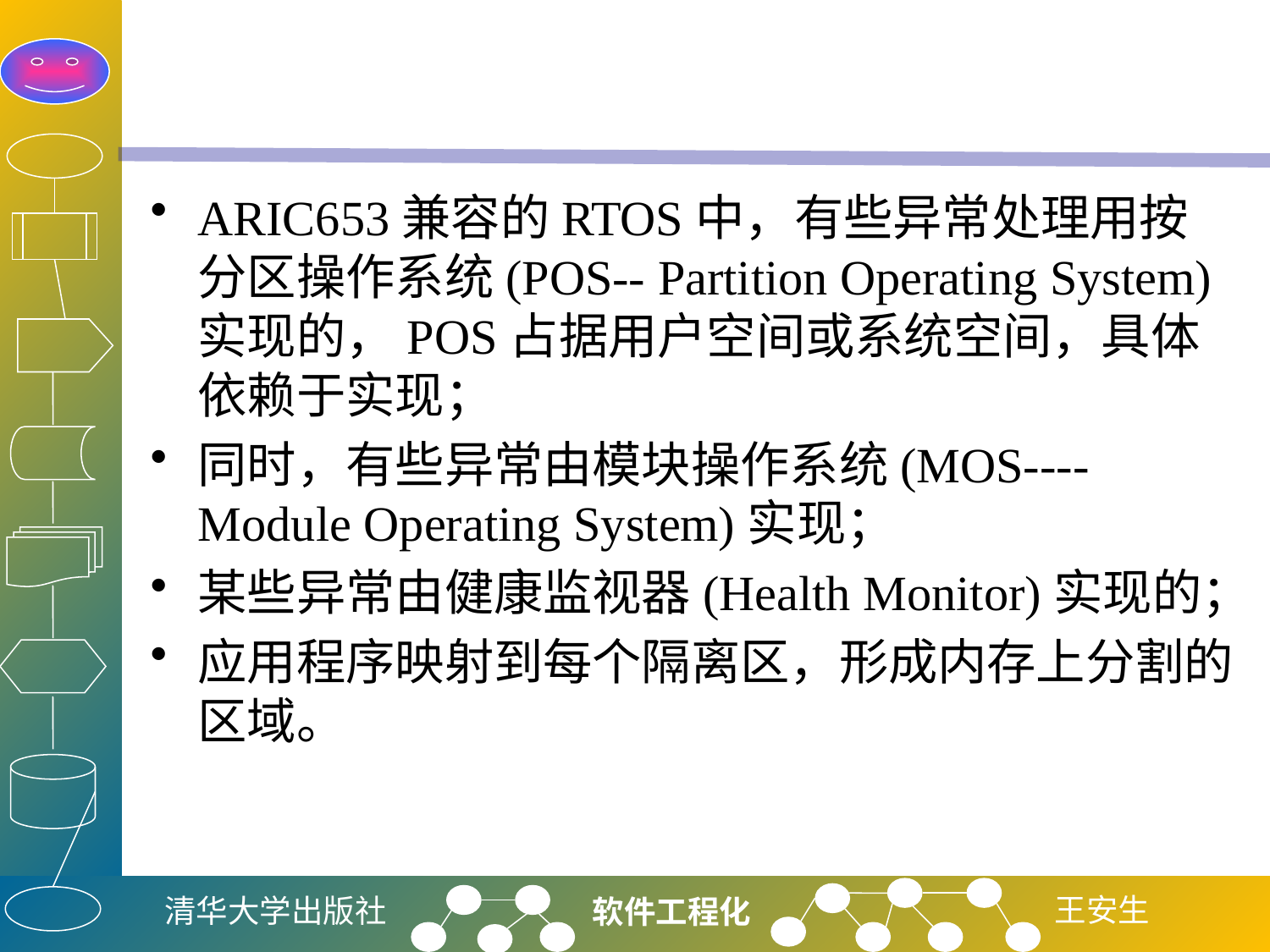

#
ARIC653兼容的RTOS中，有些异常处理用按分区操作系统(POS-- Partition Operating System)实现的，POS占据用户空间或系统空间，具体依赖于实现；
同时，有些异常由模块操作系统(MOS----Module Operating System)实现；
某些异常由健康监视器(Health Monitor)实现的；
应用程序映射到每个隔离区，形成内存上分割的区域。